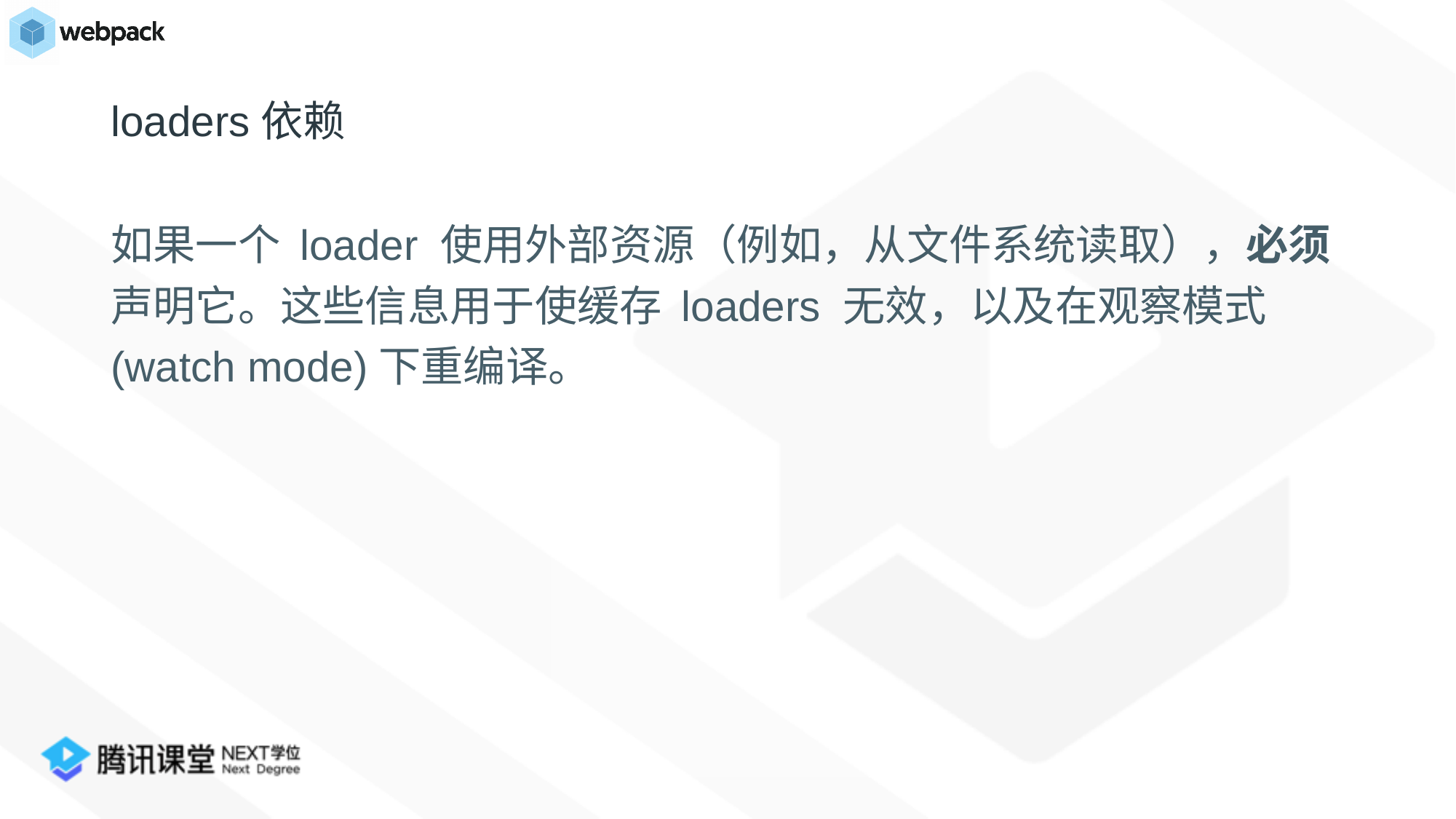

# loaders依赖
如果一个 loader 使用外部资源（例如，从文件系统读取），必须
声明它。这些信息用于使缓存 loaders 无效，以及在观察模式
(watch mode)下重编译。